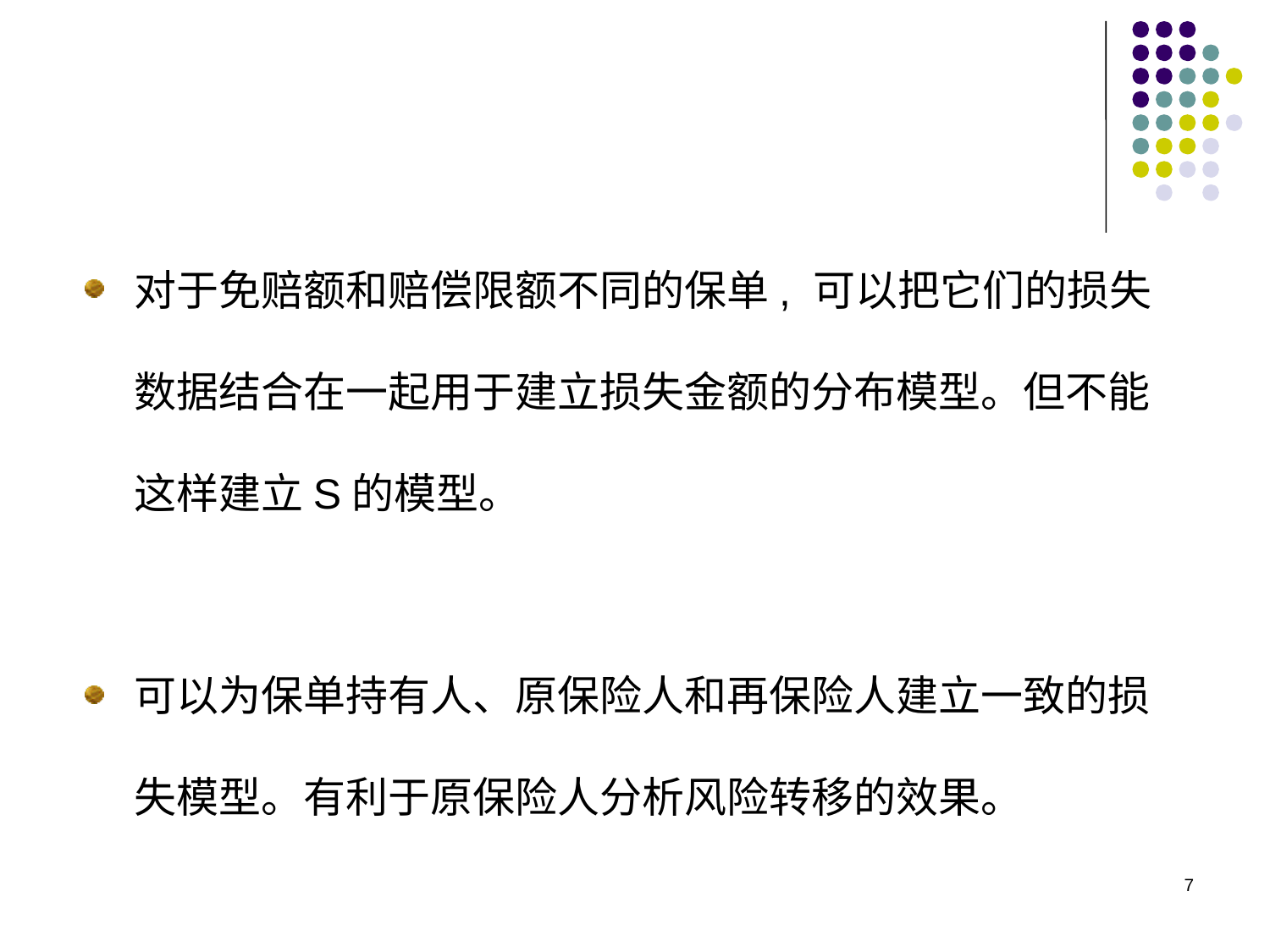

对于免赔额和赔偿限额不同的保单, 可以把它们的损失数据结合在一起用于建立损失金额的分布模型。但不能这样建立S的模型。

可以为保单持有人、原保险人和再保险人建立一致的损失模型。有利于原保险人分析风险转移的效果。
7